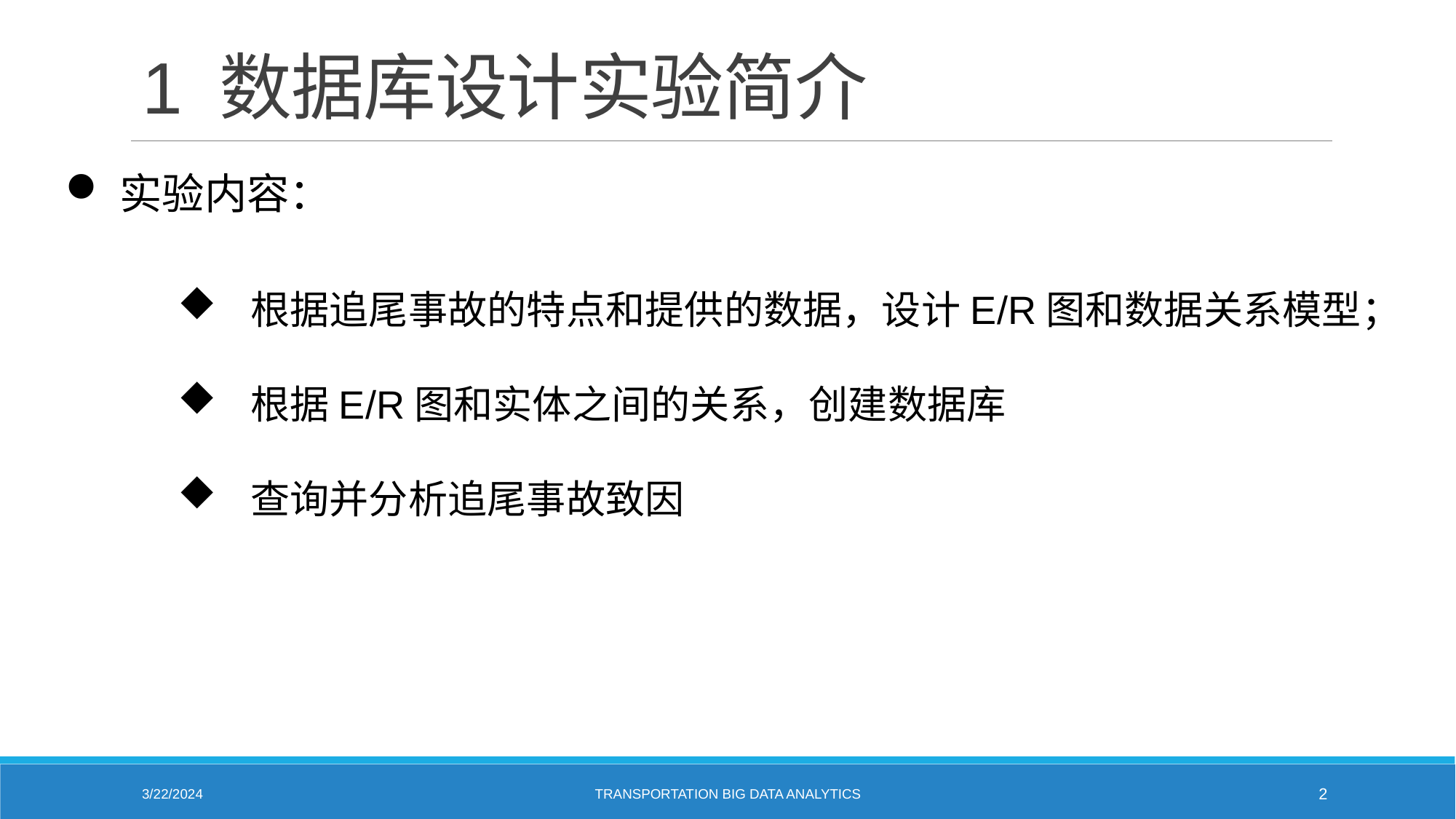

# 1 数据库设计实验简介
实验内容：
 根据追尾事故的特点和提供的数据，设计E/R图和数据关系模型；

 根据E/R图和实体之间的关系，创建数据库

 查询并分析追尾事故致因
3/22/2024
Transportation Big Data Analytics
2